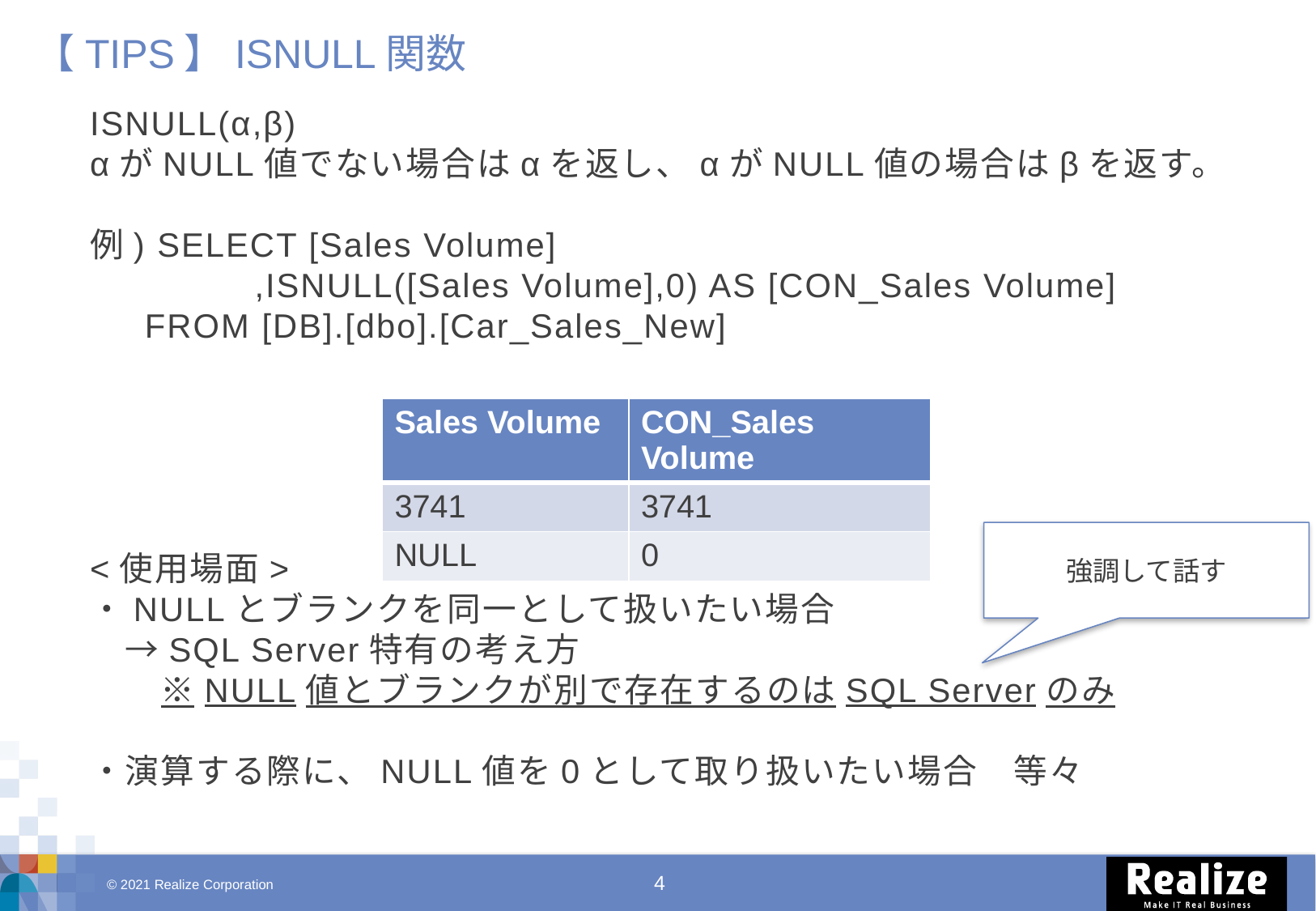

【TIPS】ISNULL関数
ISNULL(α,β)
αがNULL値でない場合はαを返し、αがNULL値の場合はβを返す。

例) SELECT [Sales Volume]
               ,ISNULL([Sales Volume],0) AS [CON_Sales Volume]
     FROM [DB].[dbo].[Car_Sales_New]

<使用場面>
・NULLとブランクを同一として扱いたい場合
　→SQL Server特有の考え方
　　※NULL値とブランクが別で存在するのはSQL Serverのみ

・演算する際に、NULL値を0として取り扱いたい場合　等々

| Sales Volume | CON\_Sales Volume |
| --- | --- |
| 3741 | 3741 |
| NULL | 0 |
強調して話す